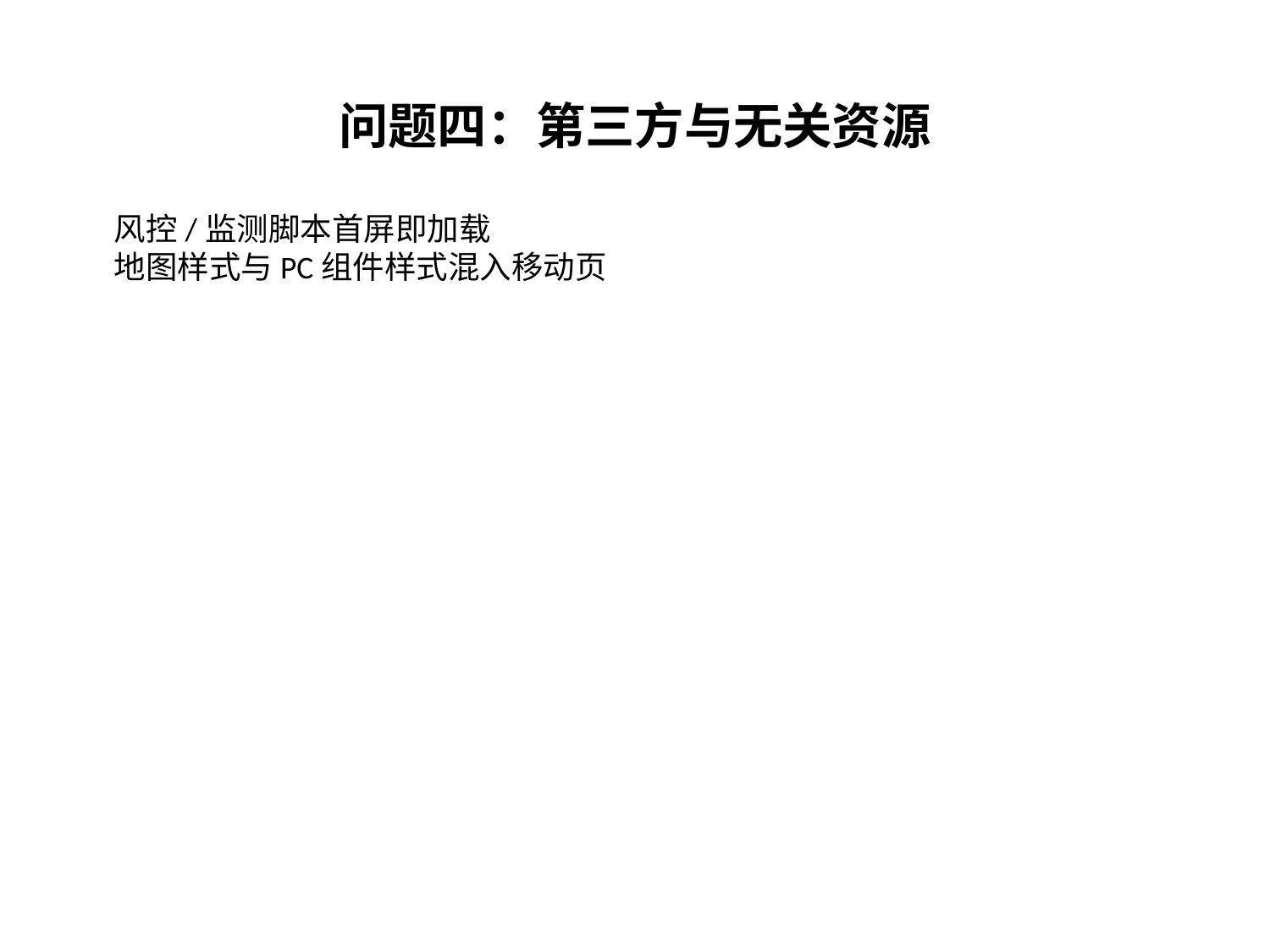

#
问题四：第三方与无关资源
风控/监测脚本首屏即加载
地图样式与PC组件样式混入移动页